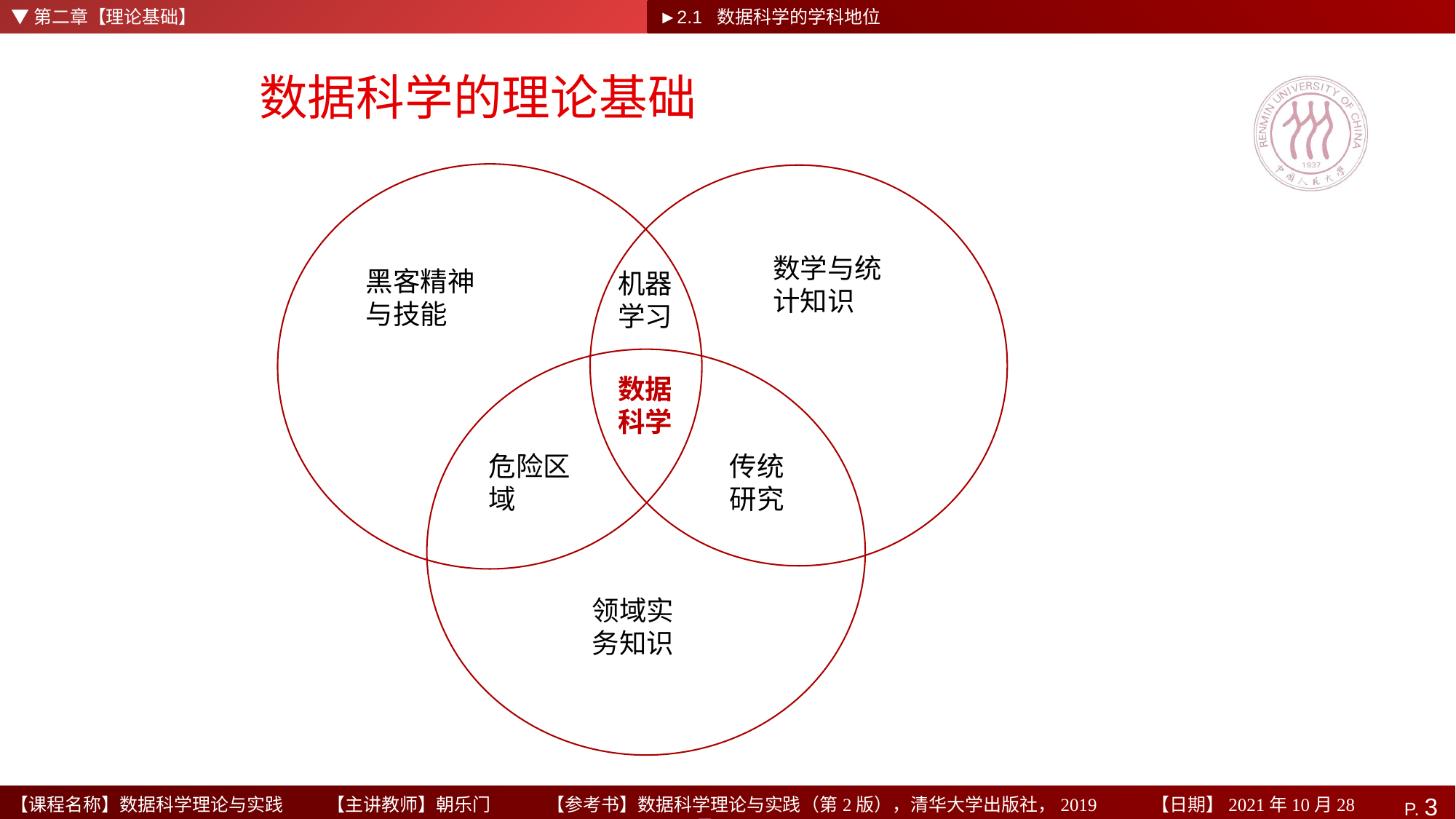

▼第二章【理论基础】

►2.1  数据科学的学科地位
# 数据科学的理论基础

数学与统计知识
黑客精神与技能
机器学习
数据科学
危险区域
传统研究
领域实务知识